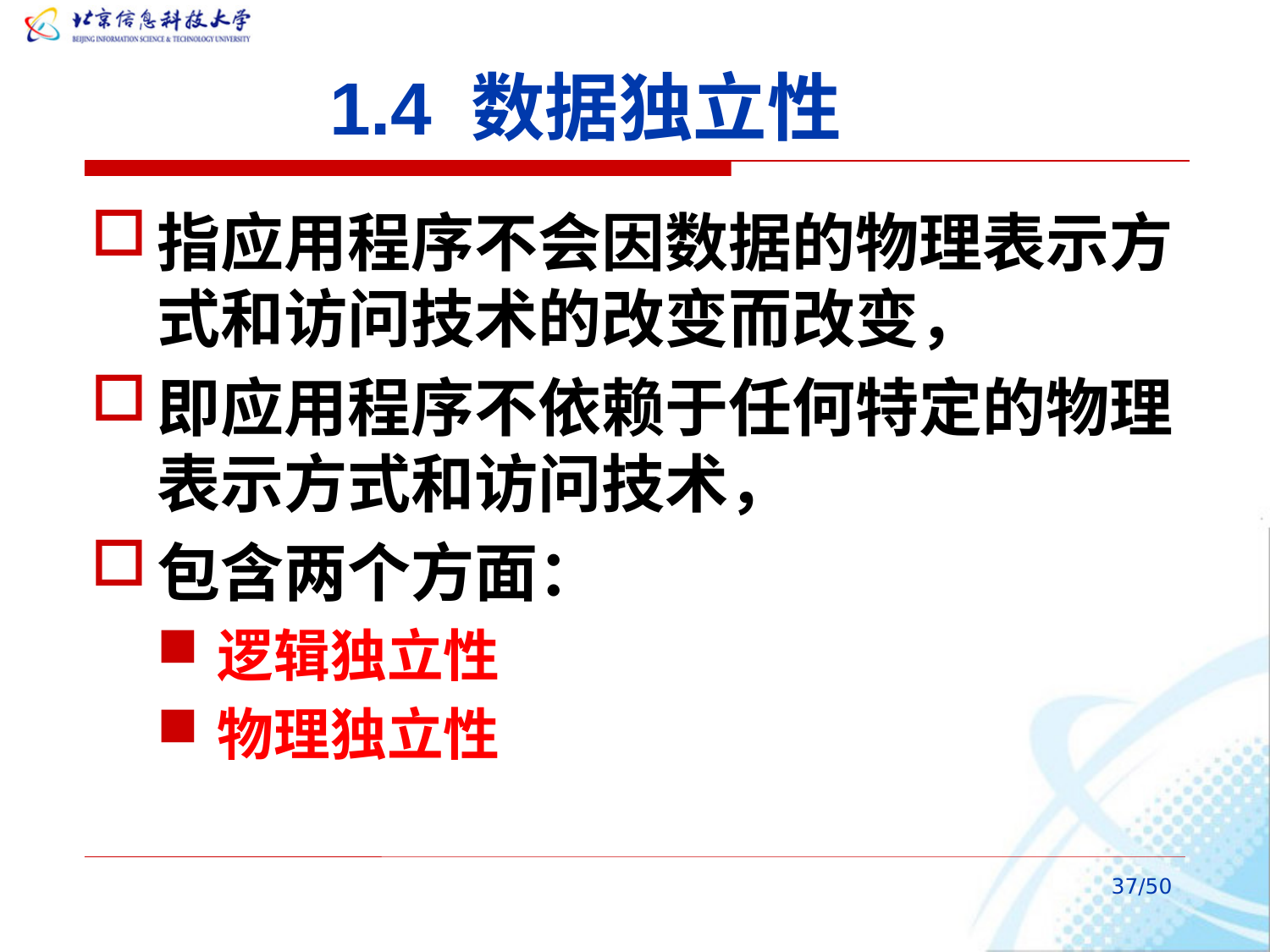

# 1.4 数据独立性
指应用程序不会因数据的物理表示方式和访问技术的改变而改变，
即应用程序不依赖于任何特定的物理表示方式和访问技术，
包含两个方面：
逻辑独立性
物理独立性

37/50